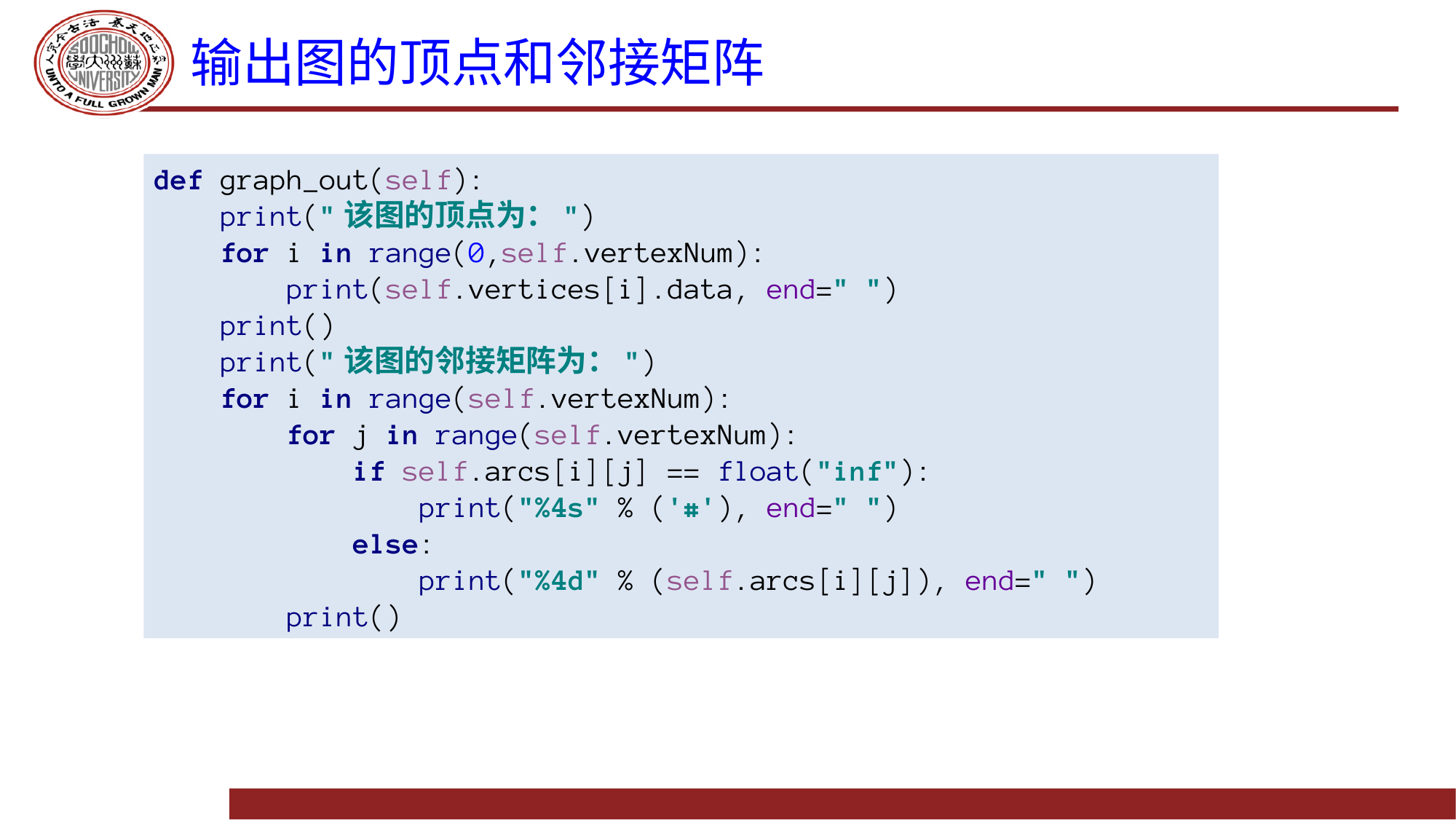

# 输出图的顶点和邻接矩阵
def graph_out(self):
    print("该图的顶点为：")
    for i in range(0,self.vertexNum):
        print(self.vertices[i].data, end=" ")
    print()
    print("该图的邻接矩阵为：")
    for i in range(self.vertexNum):
        for j in range(self.vertexNum):
            if self.arcs[i][j] == float("inf"):
                print("%4s" % ('#'), end=" ")
            else:
                print("%4d" % (self.arcs[i][j]), end=" ")
        print()